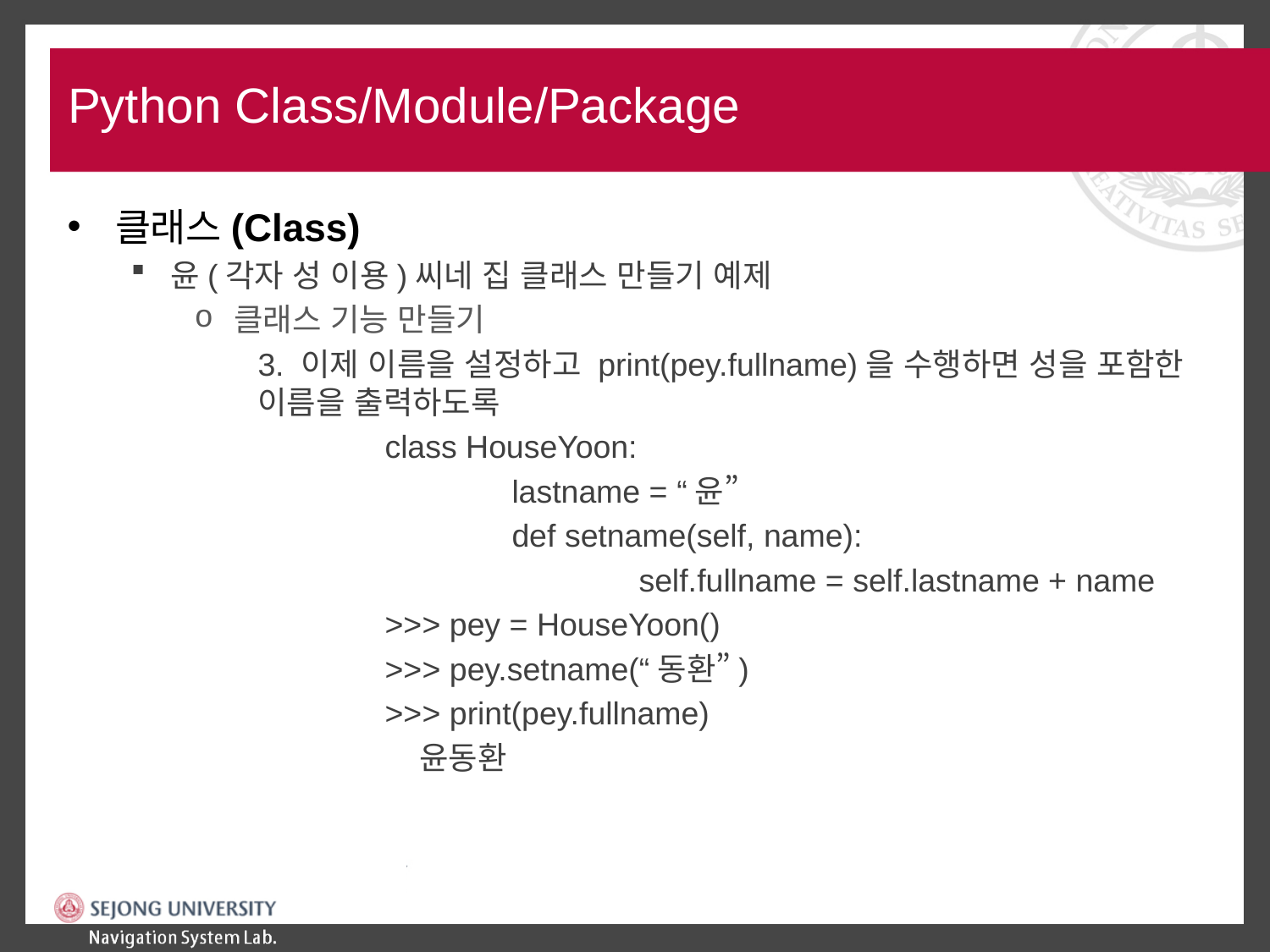

# Python Class/Module/Package
클래스(Class)
윤(각자 성 이용)씨네 집 클래스 만들기 예제
클래스 기능 만들기
3. 이제 이름을 설정하고 print(pey.fullname)을 수행하면 성을 포함한 이름을 출력하도록
	class HouseYoon:
		lastname = “윤”
		def setname(self, name):
			self.fullname = self.lastname + name
	>>> pey = HouseYoon()
	>>> pey.setname(“동환”)
	>>> print(pey.fullname)
	   윤동환